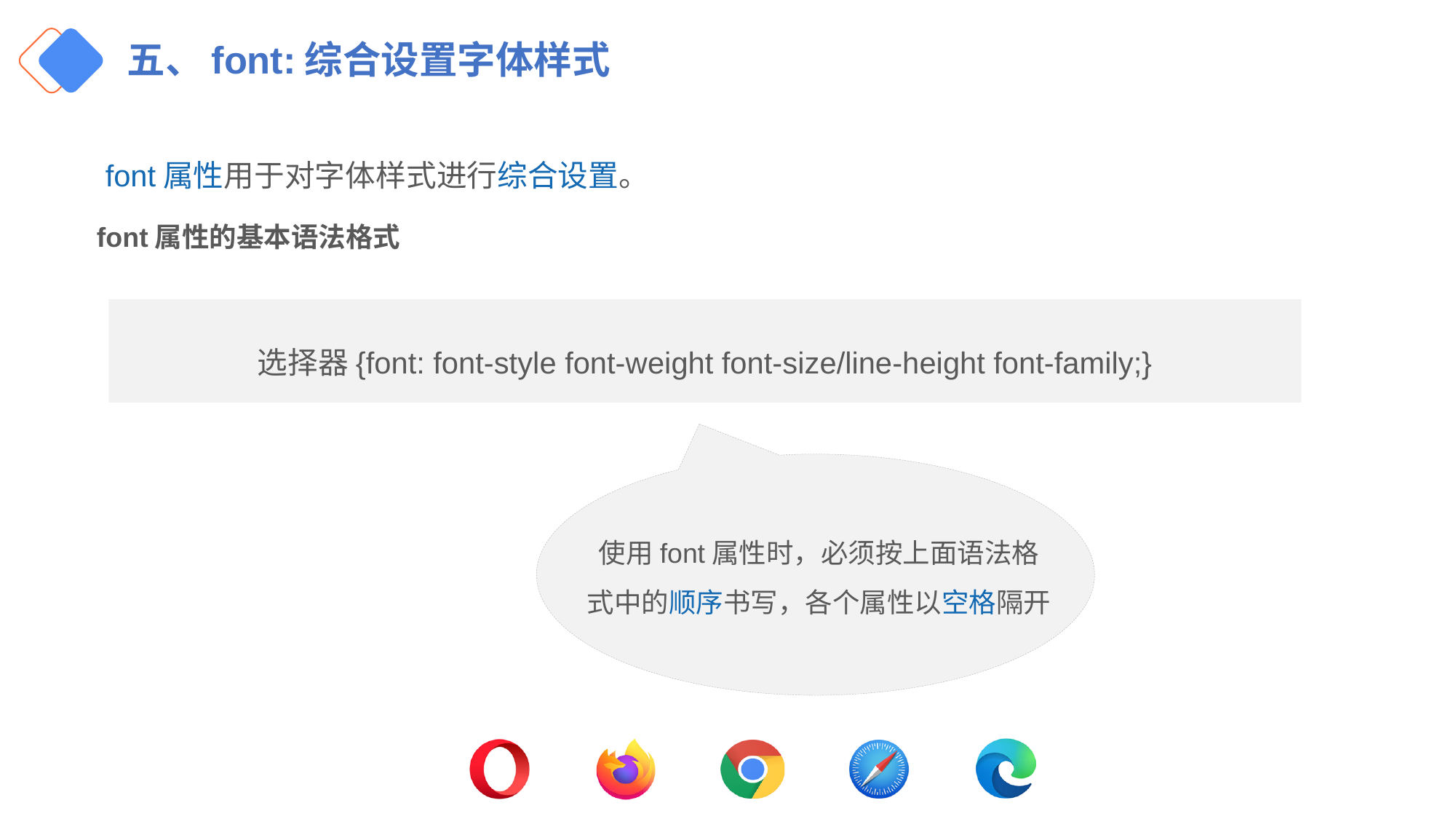

# 五、font:综合设置字体样式

font属性用于对字体样式进行综合设置。
font属性的基本语法格式

选择器{font: font-style font-weight font-size/line-height font-family;}

使用font属性时，必须按上面语法格式中的顺序书写，各个属性以空格隔开